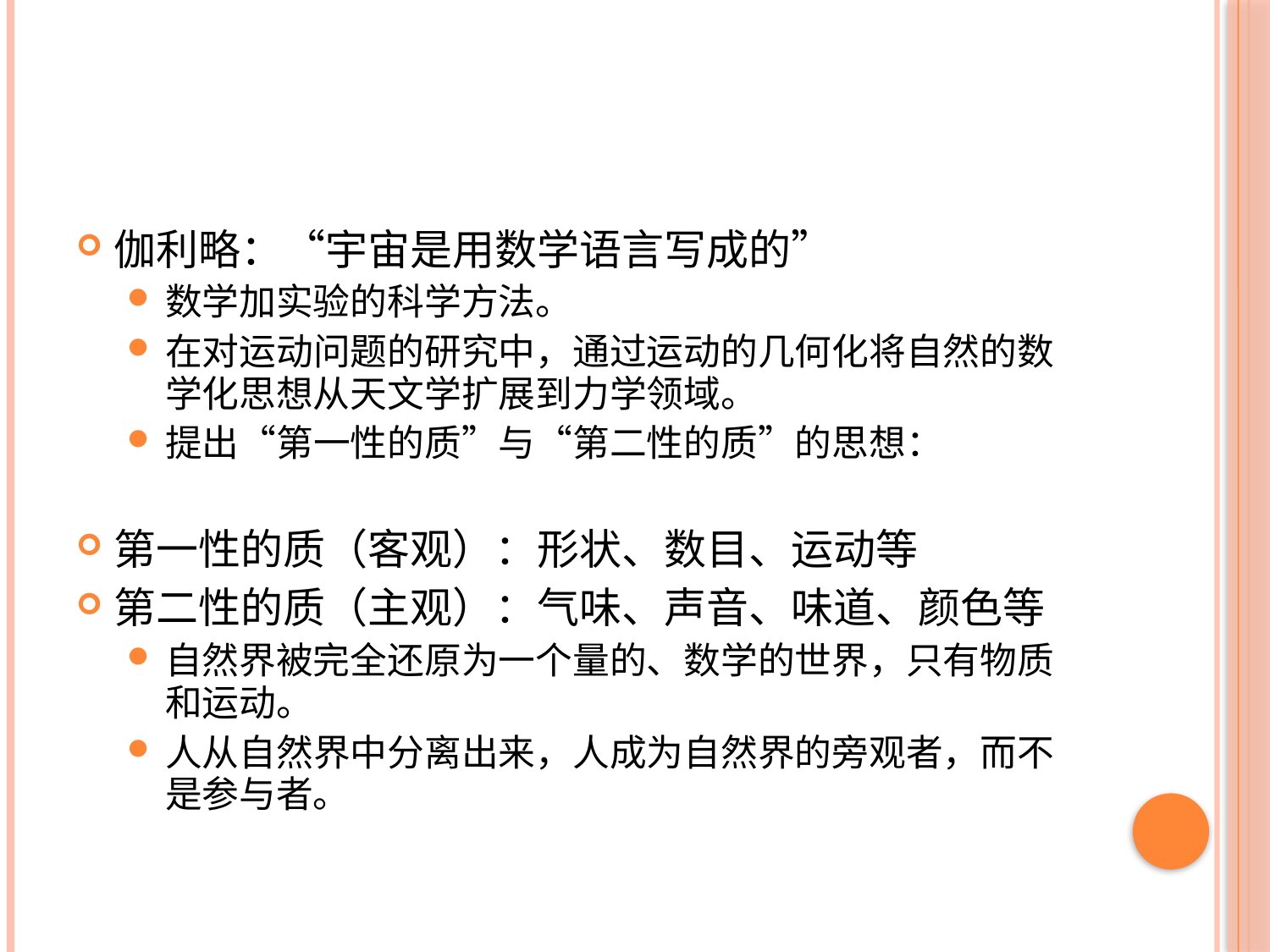

#
伽利略：“宇宙是用数学语言写成的”
数学加实验的科学方法。
在对运动问题的研究中，通过运动的几何化将自然的数学化思想从天文学扩展到力学领域。
提出“第一性的质”与“第二性的质”的思想：

第一性的质（客观）：形状、数目、运动等
第二性的质（主观）：气味、声音、味道、颜色等
自然界被完全还原为一个量的、数学的世界，只有物质和运动。
人从自然界中分离出来，人成为自然界的旁观者，而不是参与者。